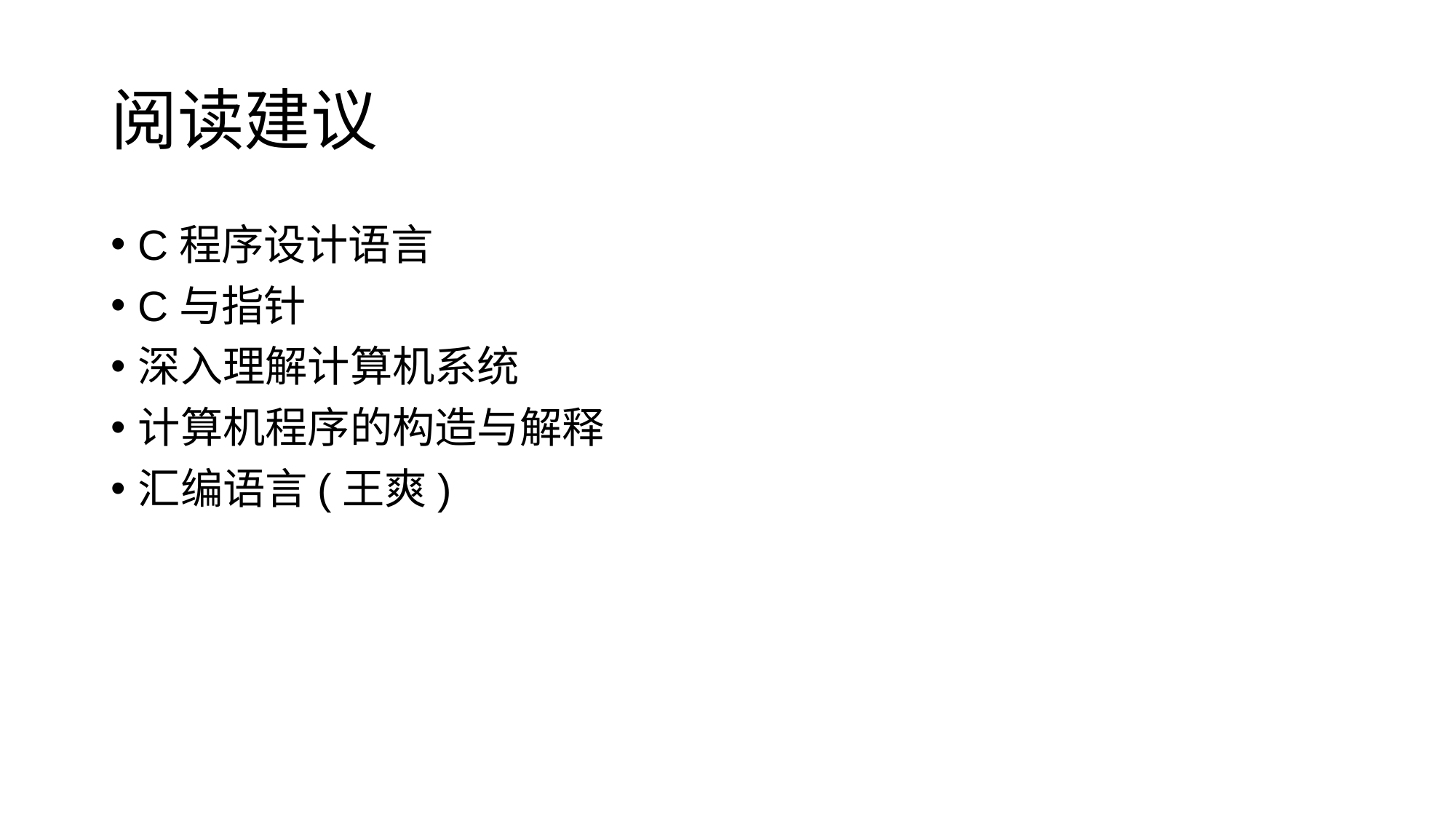

# 阅读建议
C程序设计语言
C与指针
深入理解计算机系统
计算机程序的构造与解释
汇编语言(王爽)